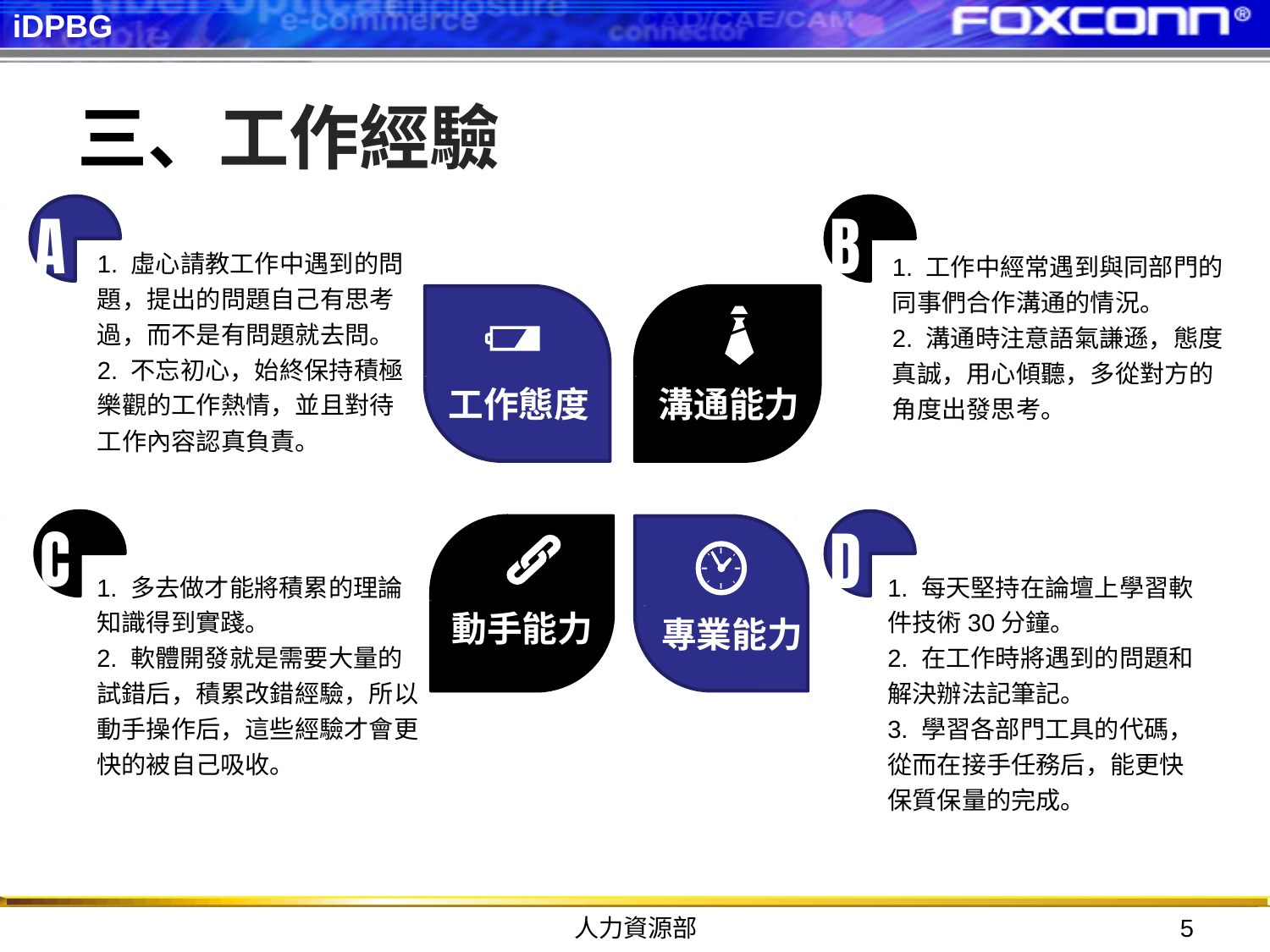

# 三、工作經驗

A

B
1. 虛心請教工作中遇到的問題，提出的問題自己有思考過，而不是有問題就去問。
2. 不忘初心，始終保持積極樂觀的工作熱情，並且對待工作內容認真負責。
1. 工作中經常遇到與同部門的同事們合作溝通的情況。
2. 溝通時注意語氣謙遜，態度真誠，用心傾聽，多從對方的角度出發思考。

工作態度
溝通能力

C

D

動手能力

專業能力
1. 多去做才能將積累的理論知識得到實踐。
2. 軟體開發就是需要大量的試錯后，積累改錯經驗，所以動手操作后，這些經驗才會更快的被自己吸收。
1. 每天堅持在論壇上學習軟件技術30分鐘。
2. 在工作時將遇到的問題和解決辦法記筆記。
3. 學習各部門工具的代碼，從而在接手任務后，能更快保質保量的完成。
人力資源部
5